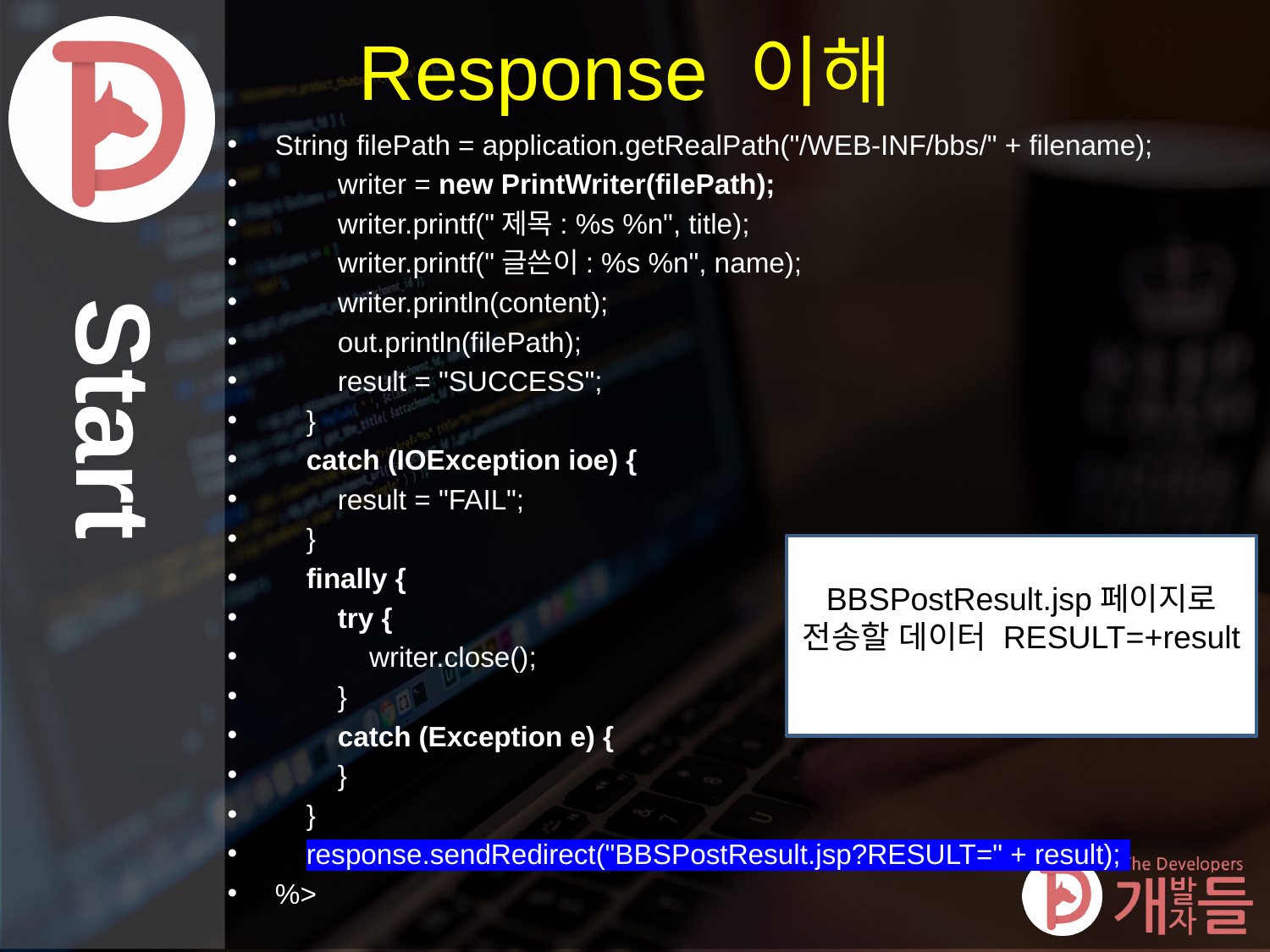

# Response 이해
String filePath = application.getRealPath("/WEB-INF/bbs/" + filename);
        writer = new PrintWriter(filePath);
        writer.printf("제목: %s %n", title);
        writer.printf("글쓴이: %s %n", name);
        writer.println(content);
        out.println(filePath);
        result = "SUCCESS";
    }
    catch (IOException ioe) {
        result = "FAIL";
    }
    finally {
        try {
            writer.close();
        }
        catch (Exception e) {
        }
    }
    response.sendRedirect("BBSPostResult.jsp?RESULT=" + result);
%>

Start
BBSPostResult.jsp페이지로
전송할 데이터 RESULT=+result